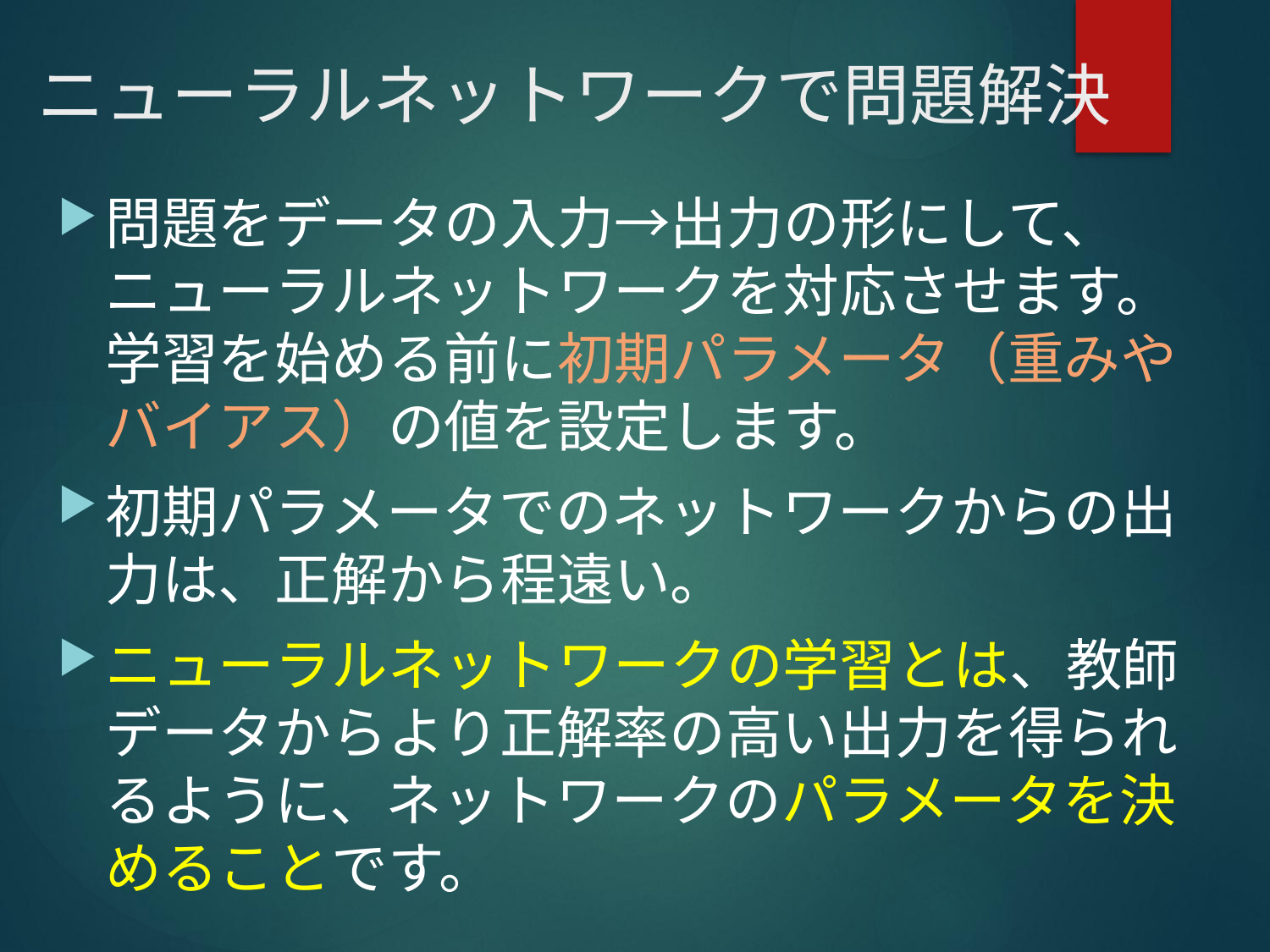

# ニューラルネットワークで問題解決
問題をデータの入力→出力の形にして、ニューラルネットワークを対応させます。学習を始める前に初期パラメータ（重みやバイアス）の値を設定します。
初期パラメータでのネットワークからの出力は、正解から程遠い。
ニューラルネットワークの学習とは、教師データからより正解率の高い出力を得られるように、ネットワークのパラメータを決めることです。